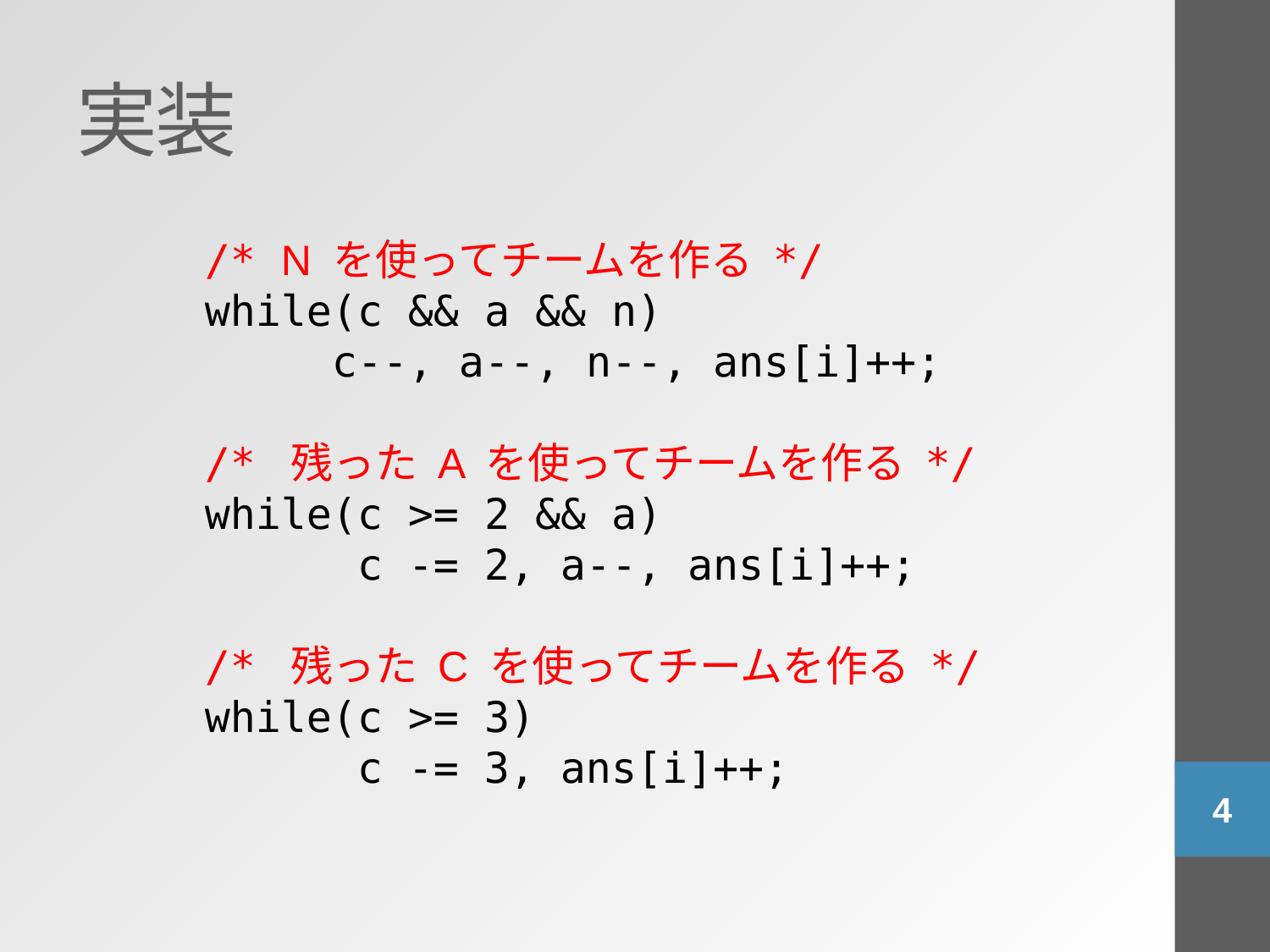

# 実装
/* N を使ってチームを作る */
while(c && a && n)
	c--, a--, n--, ans[i]++;

/* 残った A を使ってチームを作る */
while(c >= 2 && a)
      c -= 2, a--, ans[i]++;

/* 残った C を使ってチームを作る */
while(c >= 3)
      c -= 3, ans[i]++;